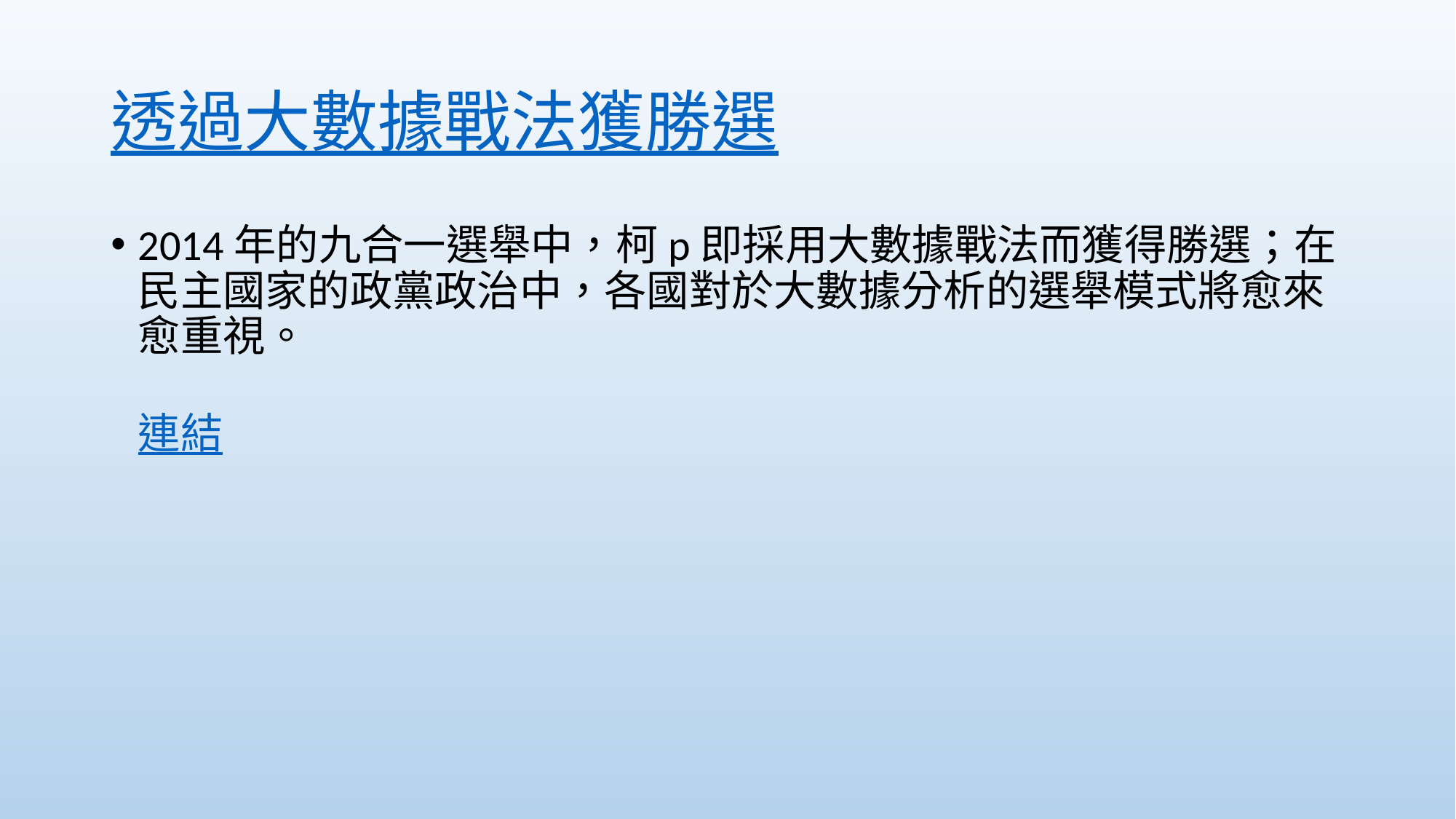

# 透過大數據戰法獲勝選
2014年的九合一選舉中，柯p即採用大數據戰法而獲得勝選；在民主國家的政黨政治中，各國對於大數據分析的選舉模式將愈來愈重視。
連結